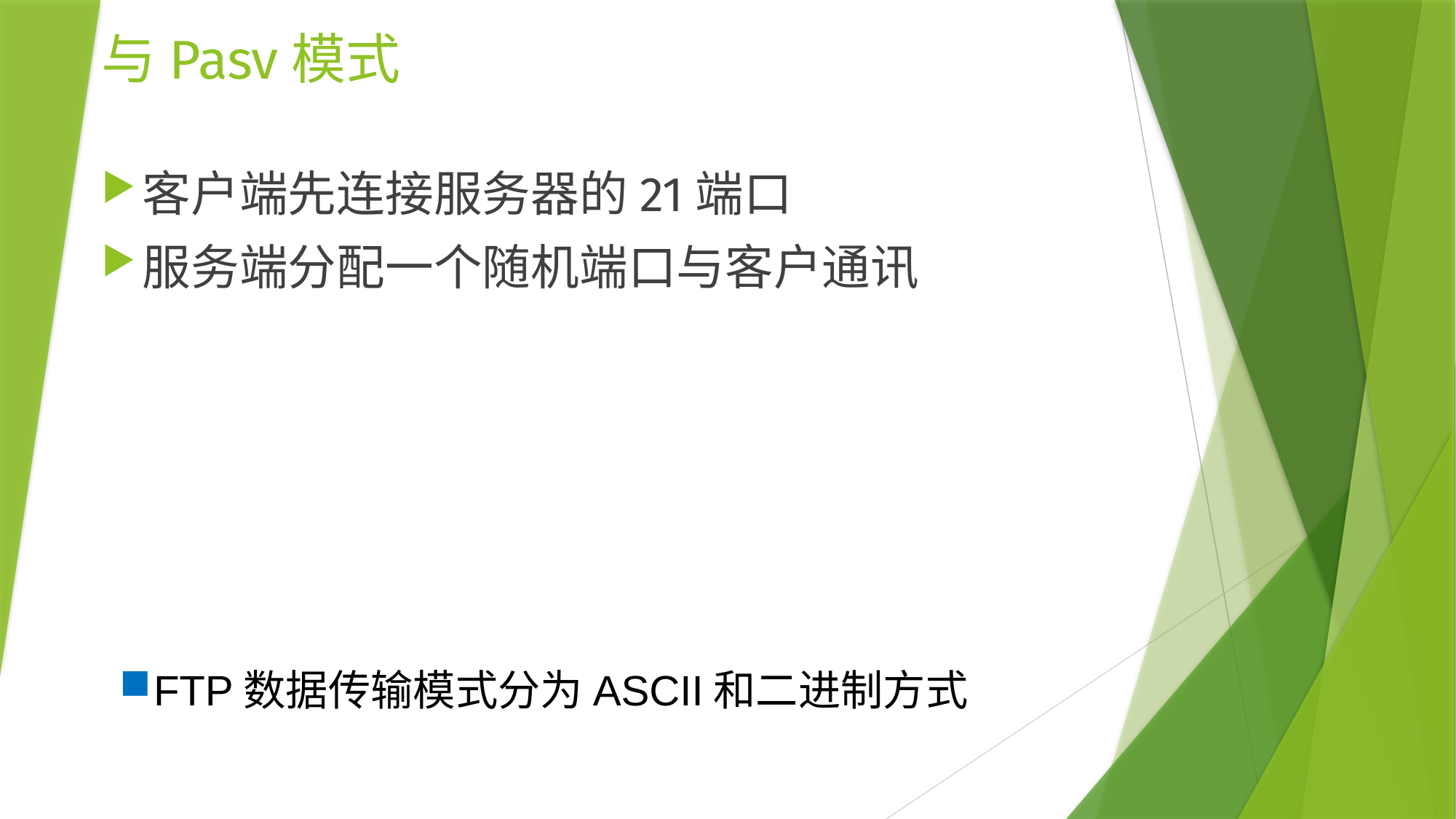

与Pasv模式
客户端先连接服务器的21端口
服务端分配一个随机端口与客户通讯
FTP数据传输模式分为ASCII和二进制方式